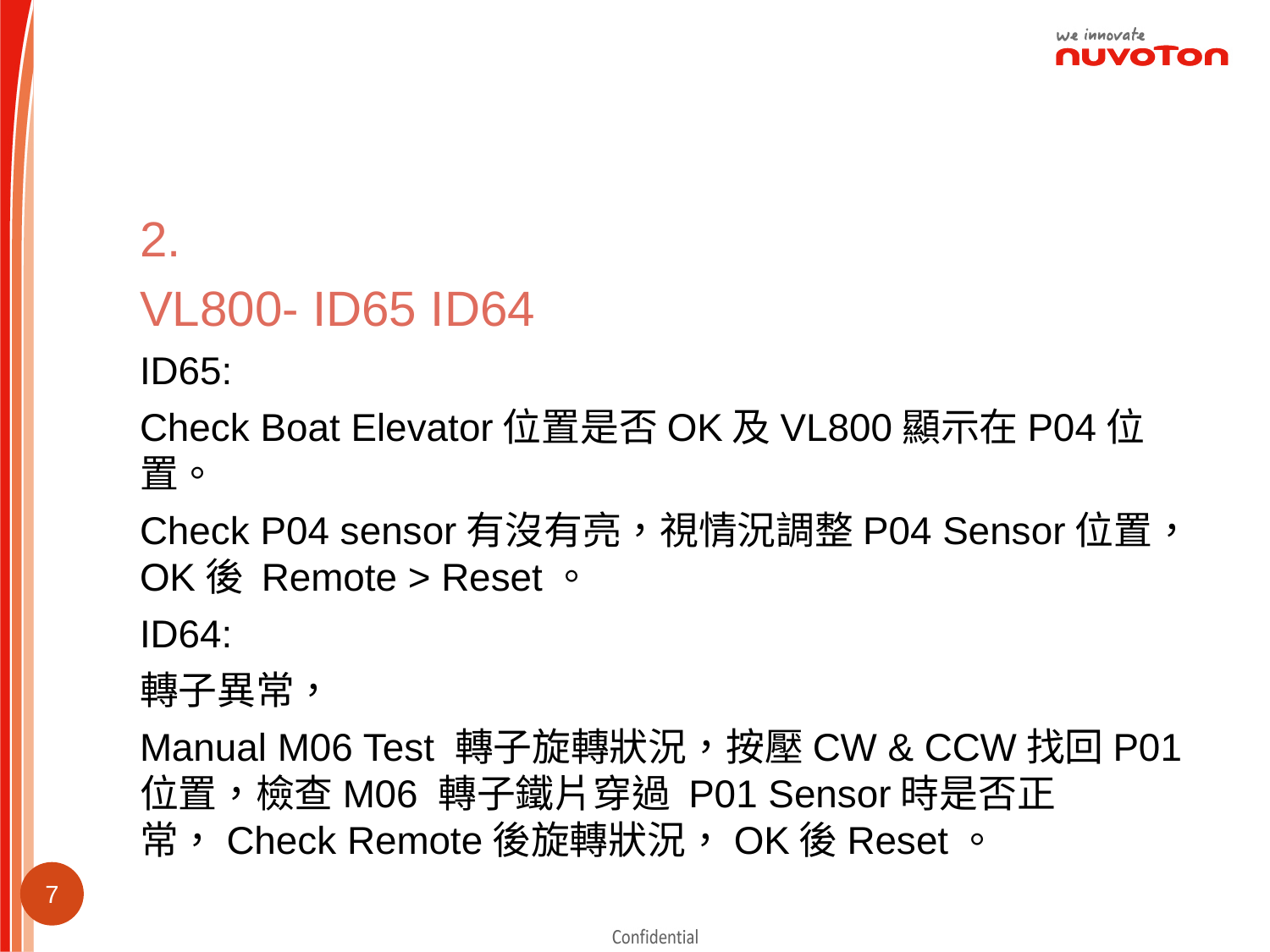

2.
VL800- ID65 ID64
ID65:
Check Boat Elevator位置是否OK及VL800顯示在P04位置。
Check P04 sensor有沒有亮，視情況調整P04 Sensor位置，OK後 Remote > Reset。
ID64:
轉子異常，
Manual M06 Test 轉子旋轉狀況，按壓CW & CCW找回P01位置，檢查M06 轉子鐵片穿過 P01 Sensor時是否正常，Check Remote後旋轉狀況，OK後Reset。

7